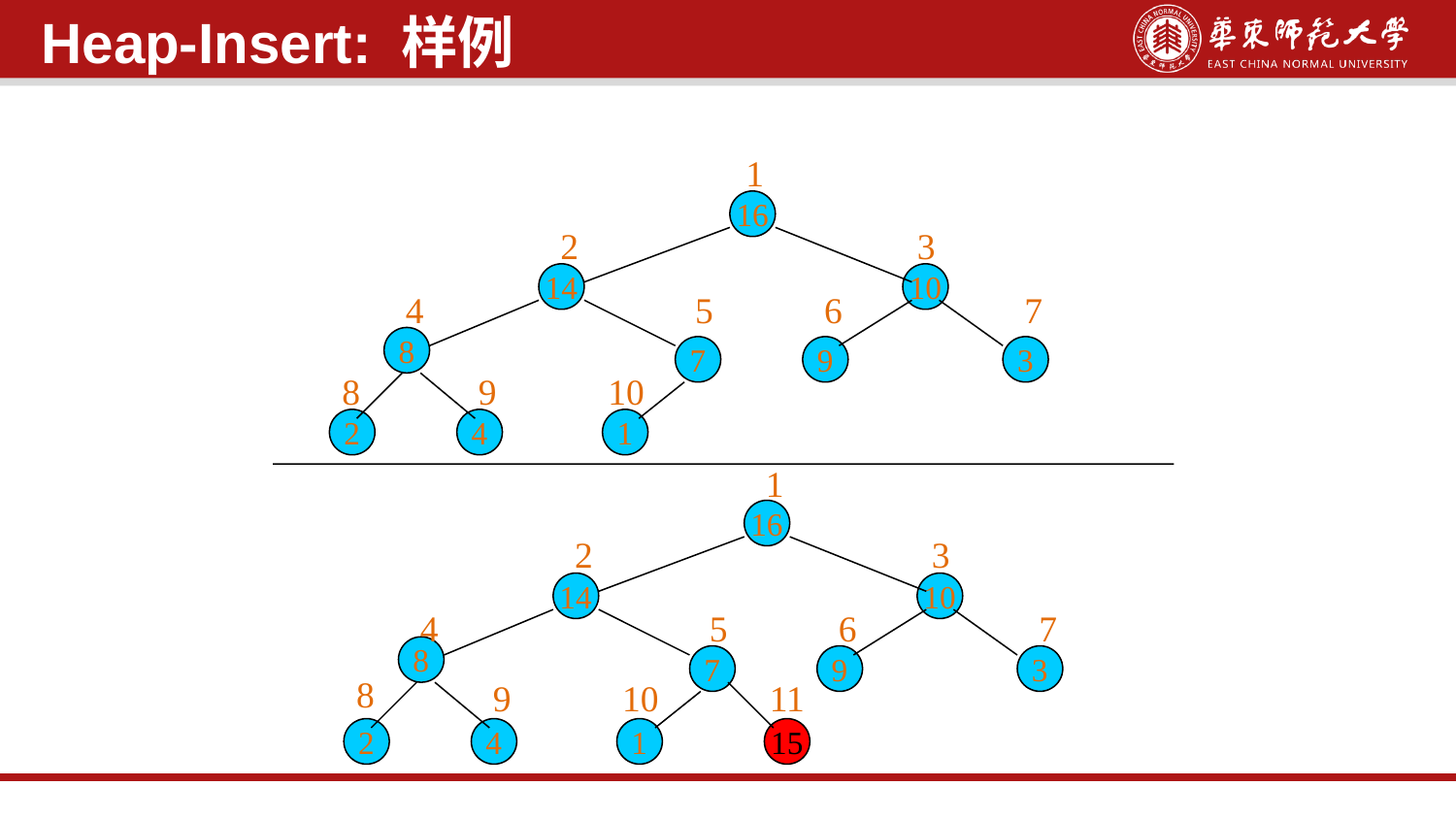

30
Heap-Insert: 样例
1
16
2
3

14
10
4
5
6
7

8
7
9
3
8
9
10

2
4
1
1
16
2
3

14
10
4
5
6
7

8
7
9
3
8
9
10
11

2
4
1
15